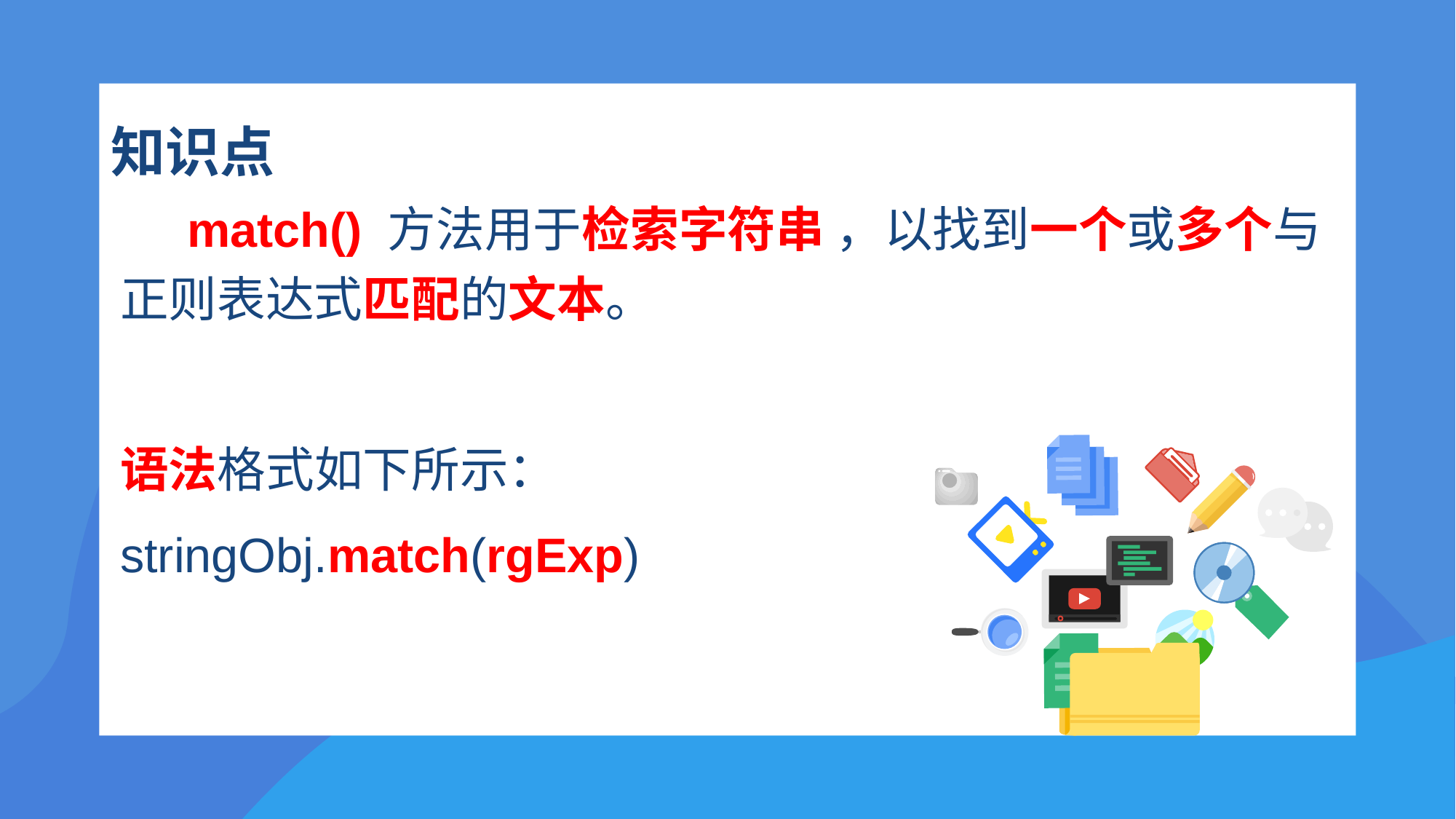

# 知识点
     match() 方法用于检索字符串 ，以找到一个或多个与正则表达式匹配的文本。

语法格式如下所示：
stringObj.match(rgExp)